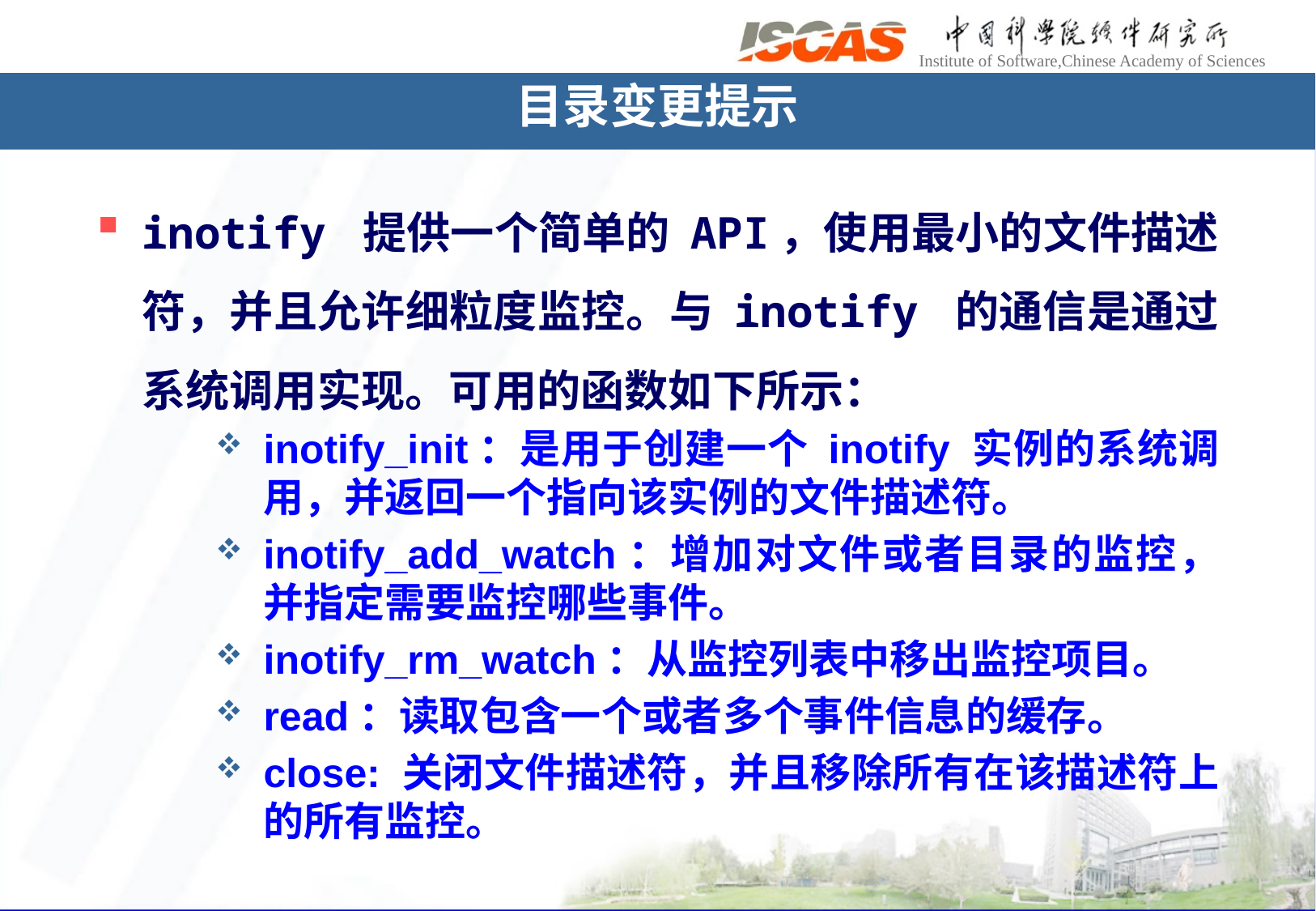

目录变更提示

inotify 提供一个简单的 API，使用最小的文件描述符，并且允许细粒度监控。与 inotify 的通信是通过系统调用实现。可用的函数如下所示：
inotify_init：是用于创建一个 inotify 实例的系统调用，并返回一个指向该实例的文件描述符。
inotify_add_watch：增加对文件或者目录的监控，并指定需要监控哪些事件。
inotify_rm_watch：从监控列表中移出监控项目。
read：读取包含一个或者多个事件信息的缓存。
close: 关闭文件描述符，并且移除所有在该描述符上的所有监控。